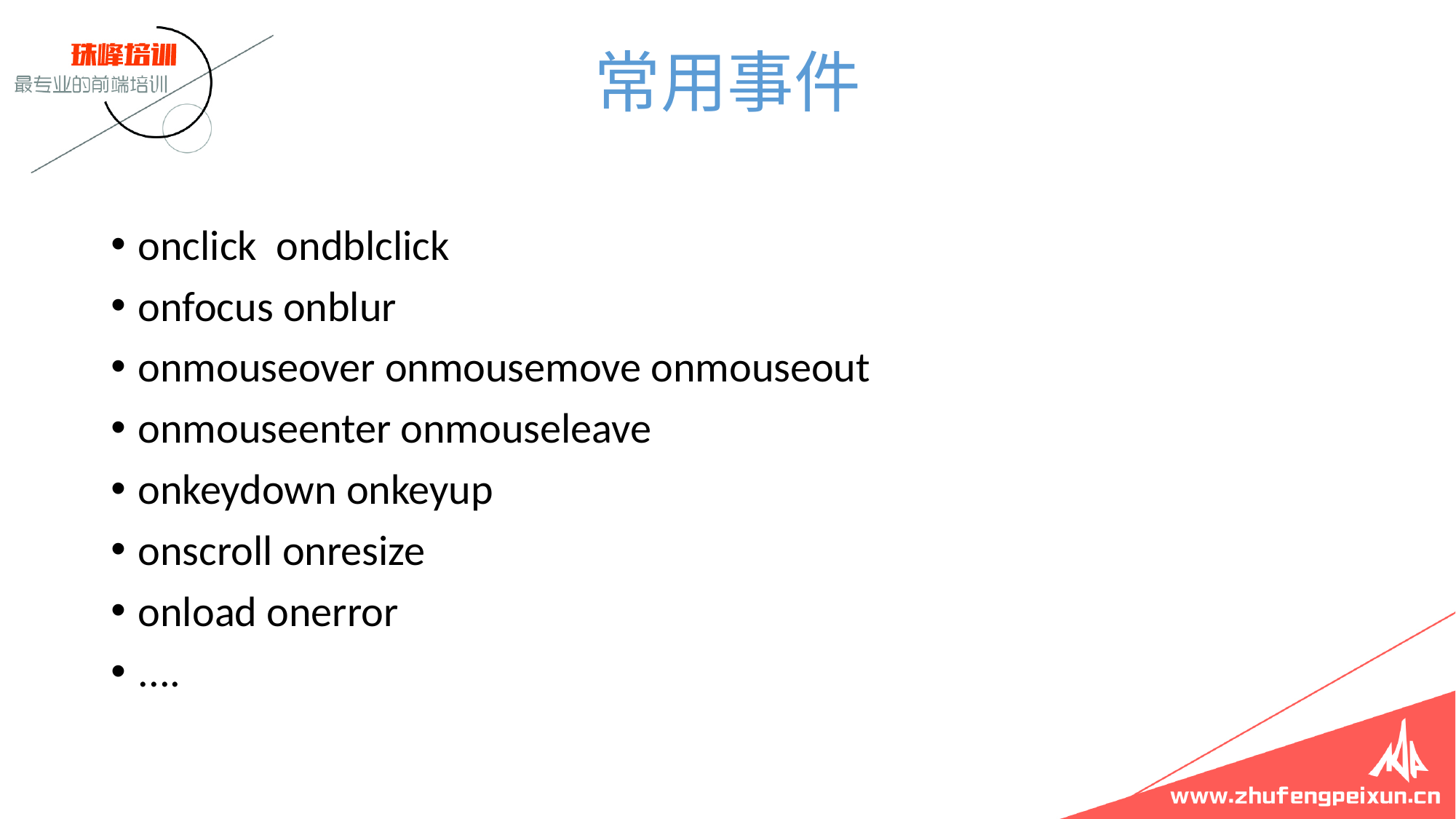

# 常用事件
onclick  ondblclick
onfocus onblur
onmouseover onmousemove onmouseout
onmouseenter onmouseleave
onkeydown onkeyup
onscroll onresize
onload onerror
....